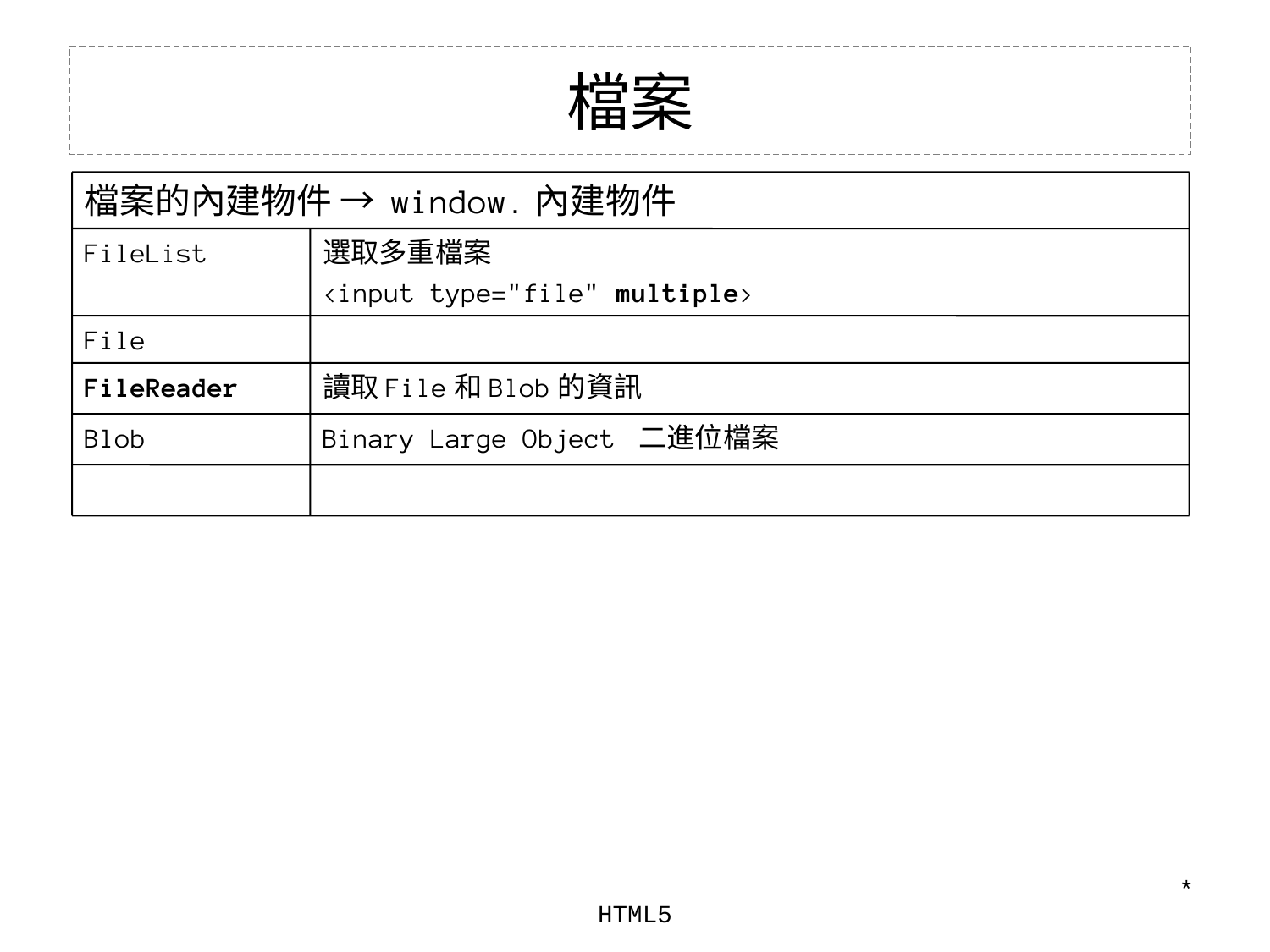

# 檔案
檔案的內建物件 → window.內建物件

FileList

選取多重檔案
<input type="file" multiple>

File

FileReader

讀取File和Blob的資訊
Blob

Binary Large Object 二進位檔案

*
HTML5